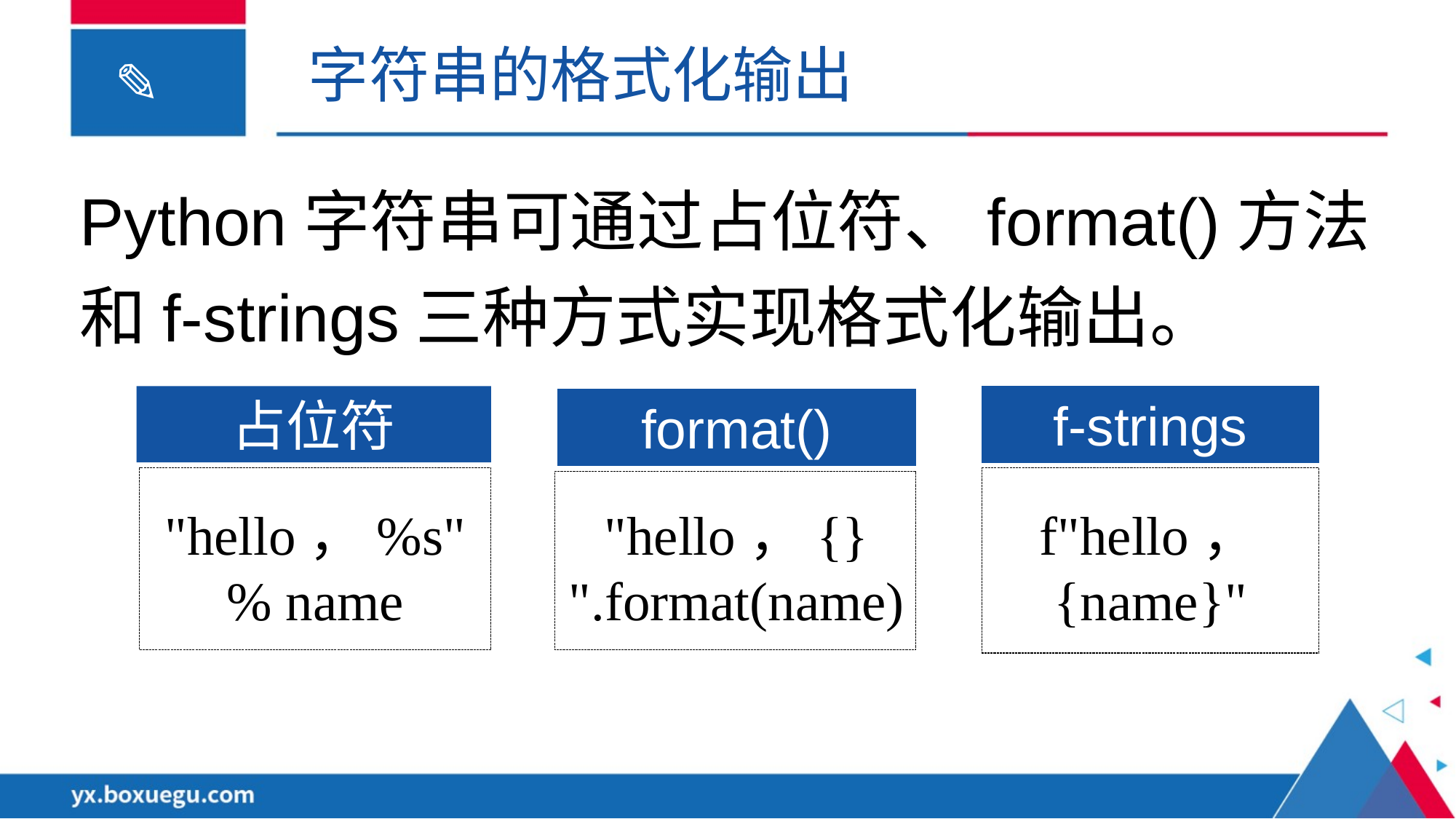

字符串的格式化输出
Python字符串可通过占位符、format()方法和f-strings三种方式实现格式化输出。
占位符
f-strings
format()

"hello，%s" % name
"hello，{} ".format(name)
f"hello，{name}"